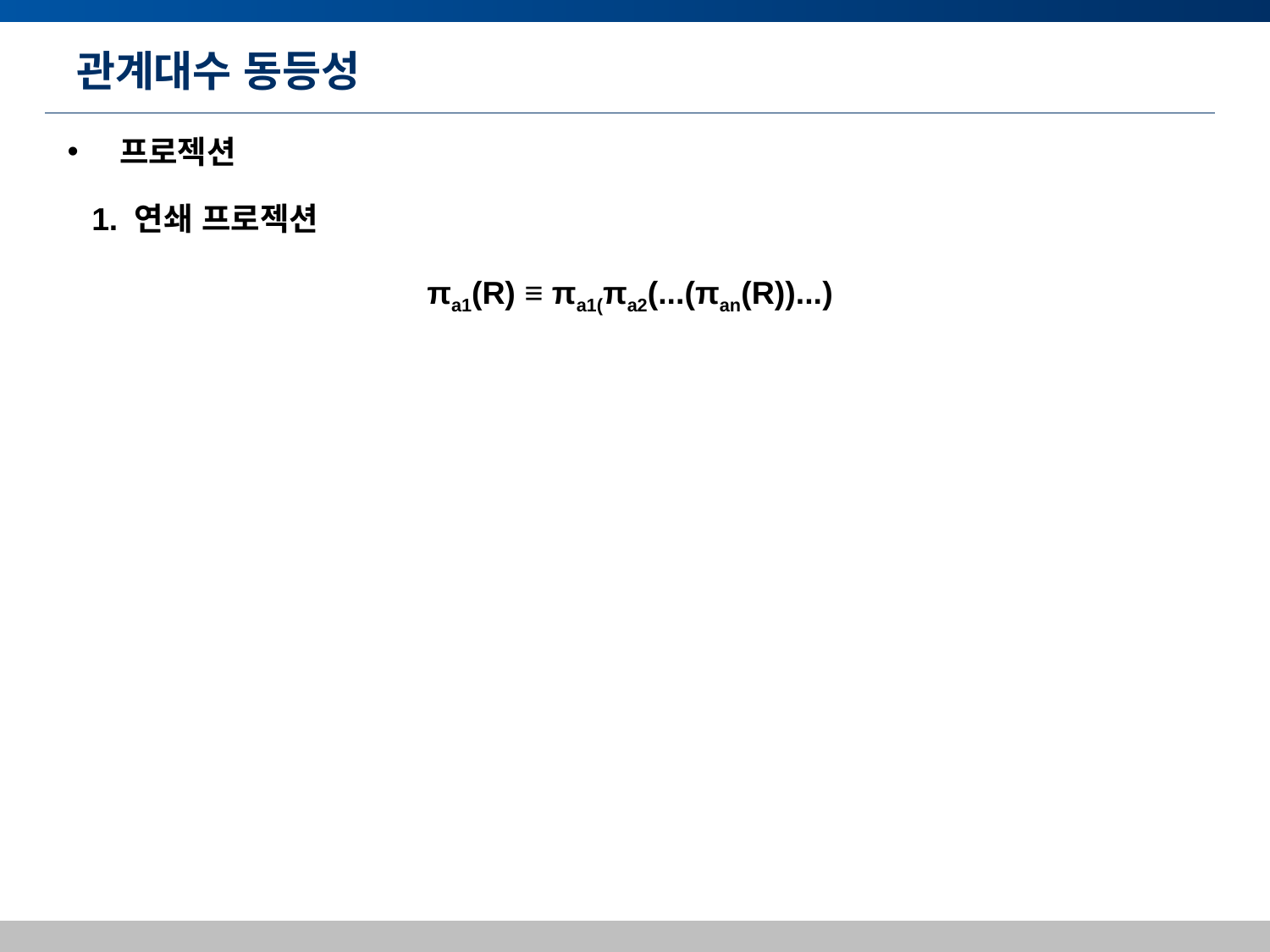

# 관계대수 동등성
  프로젝션
1. 연쇄 프로젝션
πa1(R) ≡ πa1(πa2(...(πan(R))...)